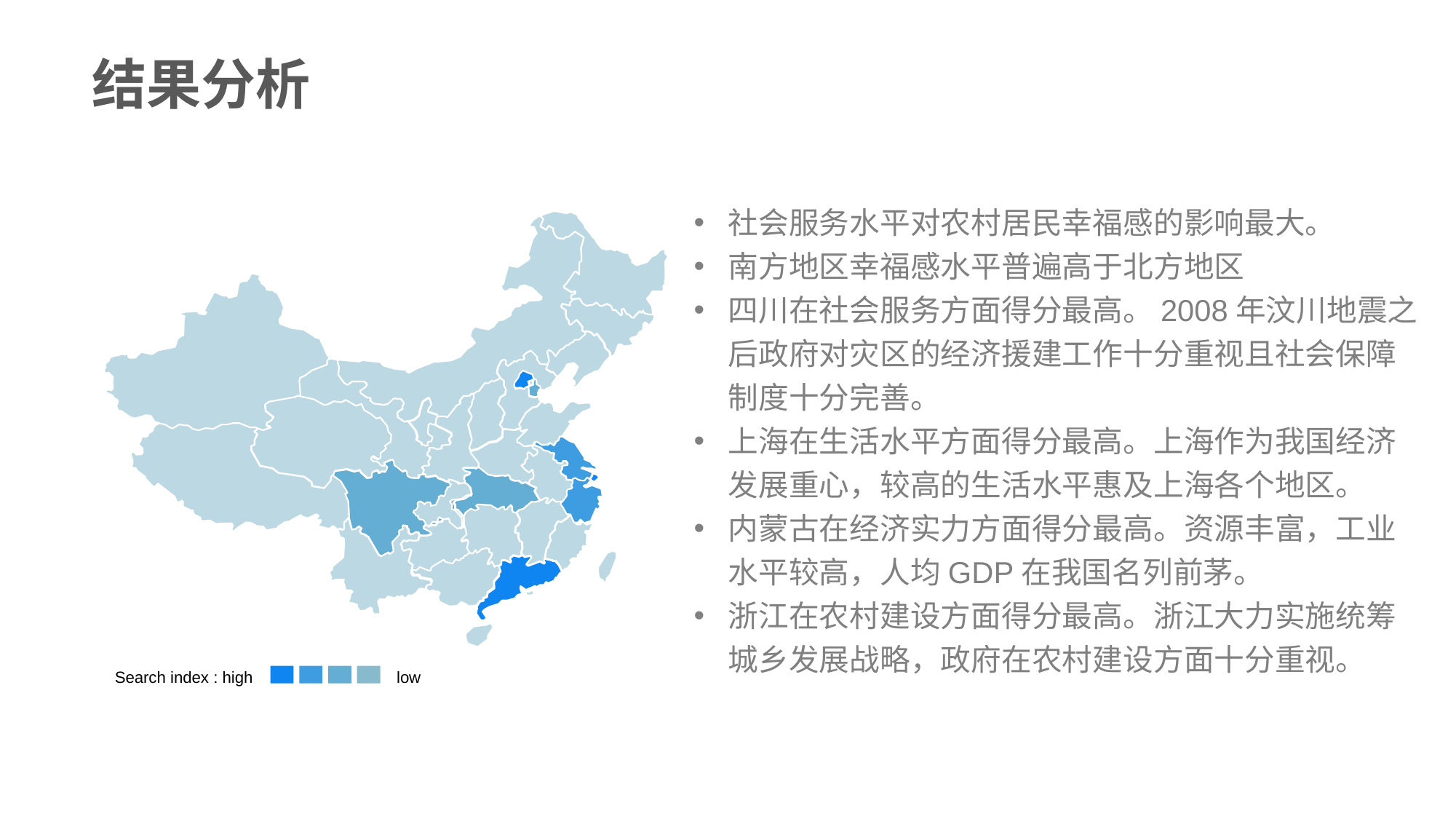

结果分析
社会服务水平对农村居民幸福感的影响最大。
南方地区幸福感水平普遍高于北方地区
四川在社会服务方面得分最高。2008年汶川地震之后政府对灾区的经济援建工作十分重视且社会保障制度十分完善。
上海在生活水平方面得分最高。上海作为我国经济发展重心，较高的生活水平惠及上海各个地区。
内蒙古在经济实力方面得分最高。资源丰富，工业水平较高，人均GDP在我国名列前茅。
浙江在农村建设方面得分最高。浙江大力实施统筹城乡发展战略，政府在农村建设方面十分重视。

Search index : high
low